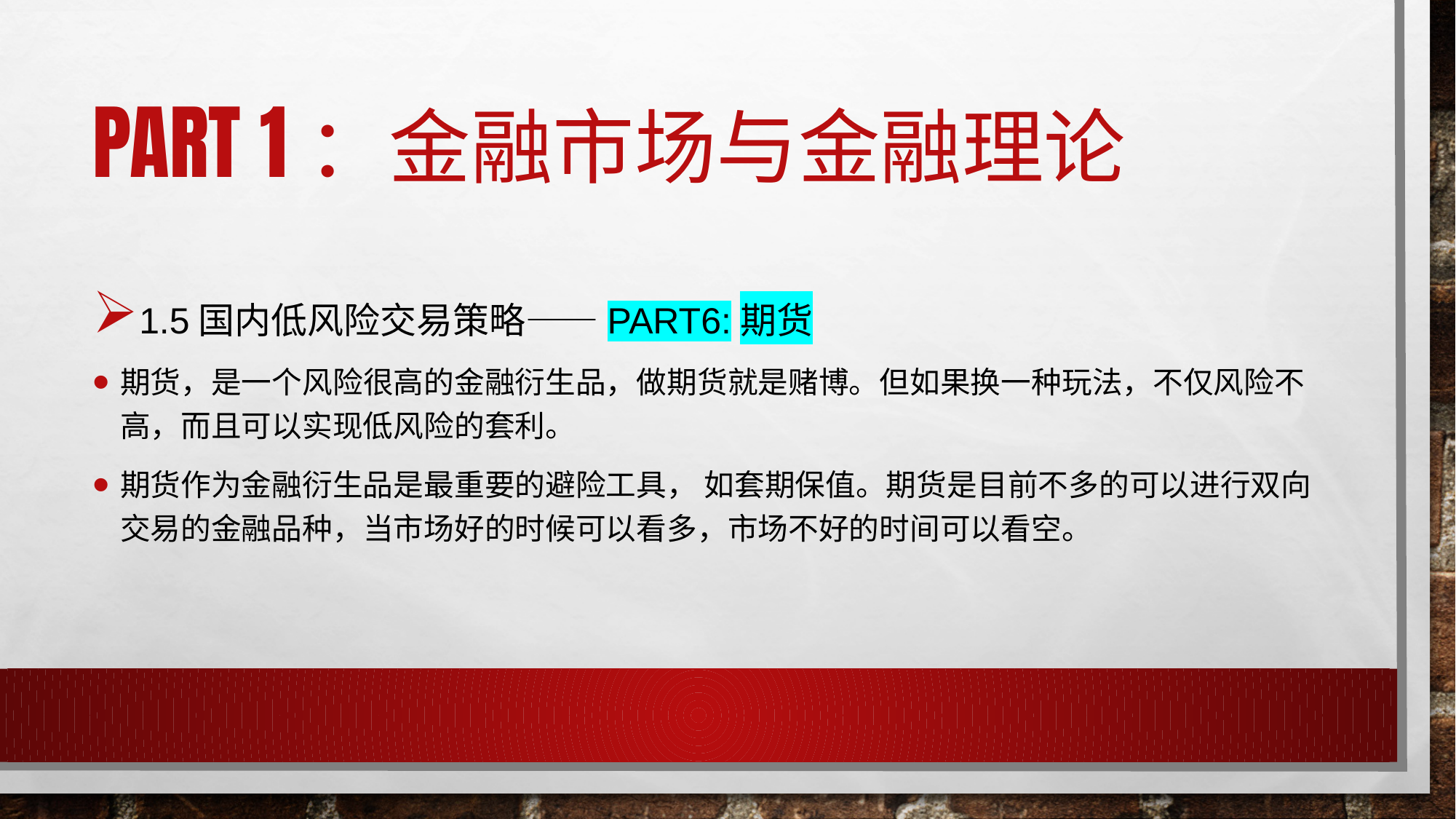

# Part 1：金融市场与金融理论
1.5国内低风险交易策略——PART6:期货
期货，是⼀个风险很高的金融衍生品，做期货就是赌博。但如果换⼀种玩法，不仅风险不 高，而且可以实现低风险的套利。
期货作为金融衍生品是最重要的避险工具， 如套期保值。期货是目前不多的可以进行双向交易的金融品种，当市场好的时候可以看多，市场不好的时间可以看空。